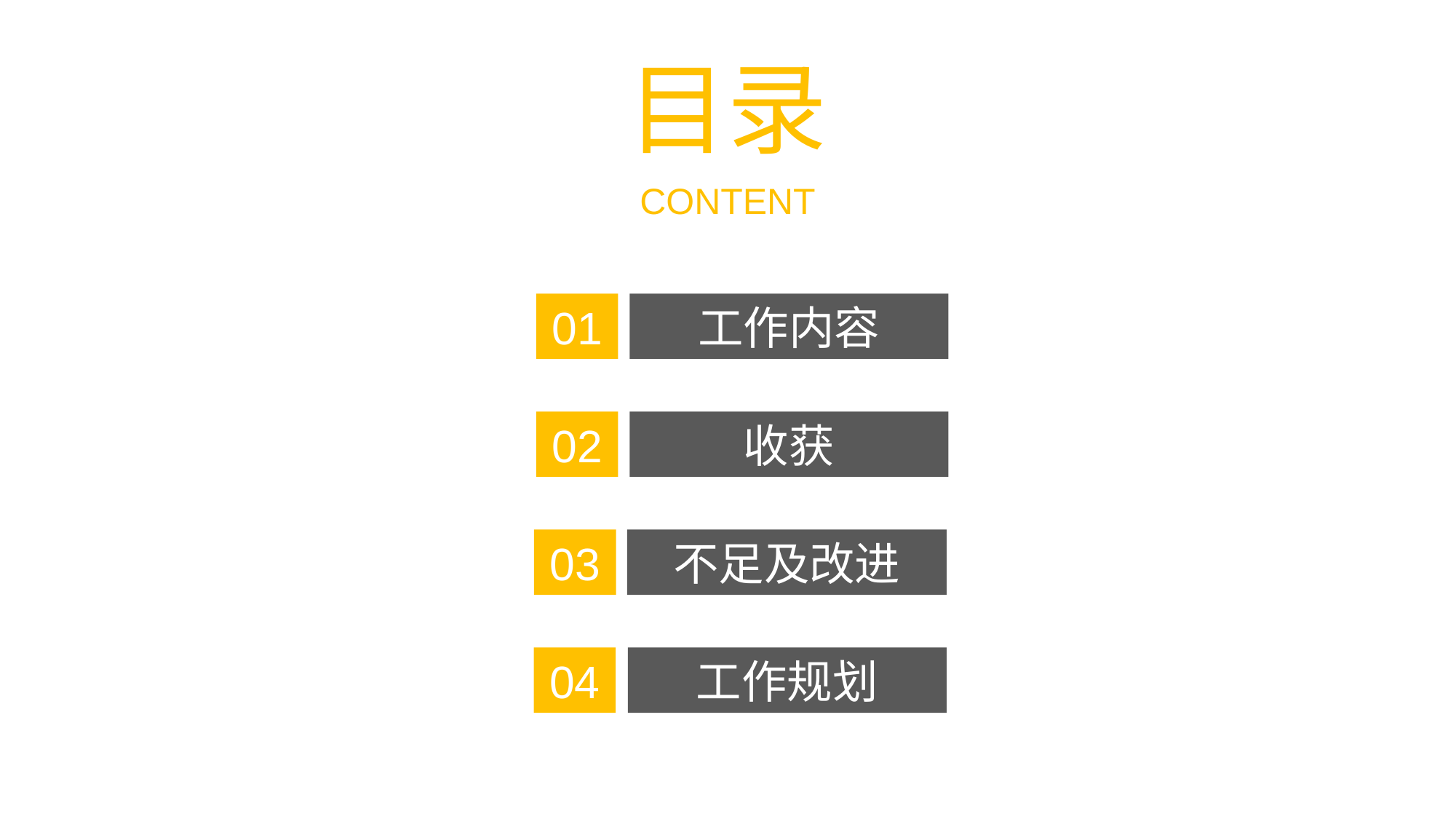

目录
CONTENT
01
工作内容
02
收获
03
不足及改进
04
工作规划